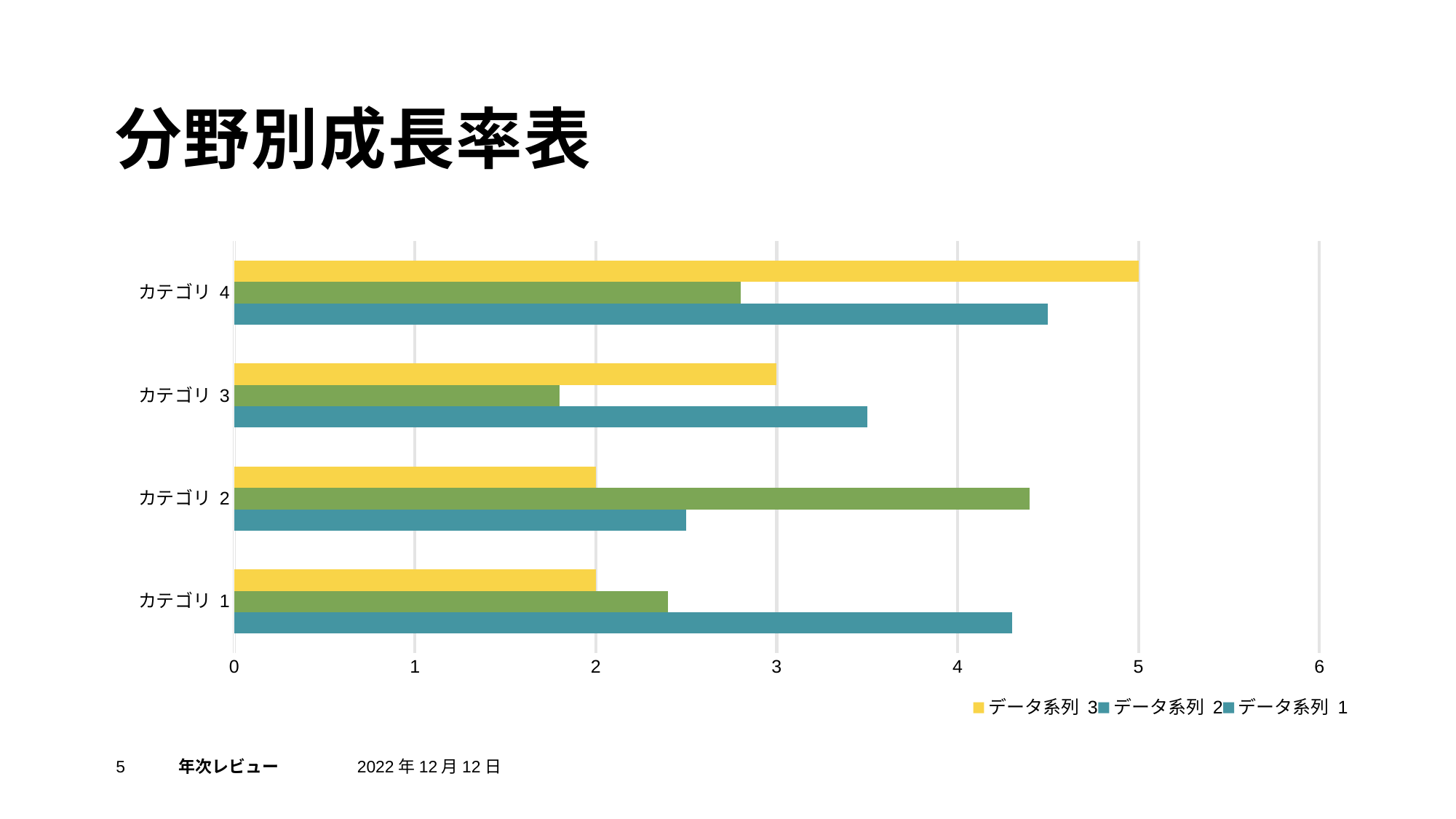

# 分野別成長率表

### Chart

| Category | データ系列 1 | データ系列 2 | データ系列 3 |
|---|---|---|---|
| カテゴリ 1 | 4.3 | 2.4 | 2.0 |
| カテゴリ 2 | 2.5 | 4.4 | 2.0 |
| カテゴリ 3 | 3.5 | 1.8 | 3.0 |
| カテゴリ 4 | 4.5 | 2.8 | 5.0 |
5
年次レビュー
2022年12月12日